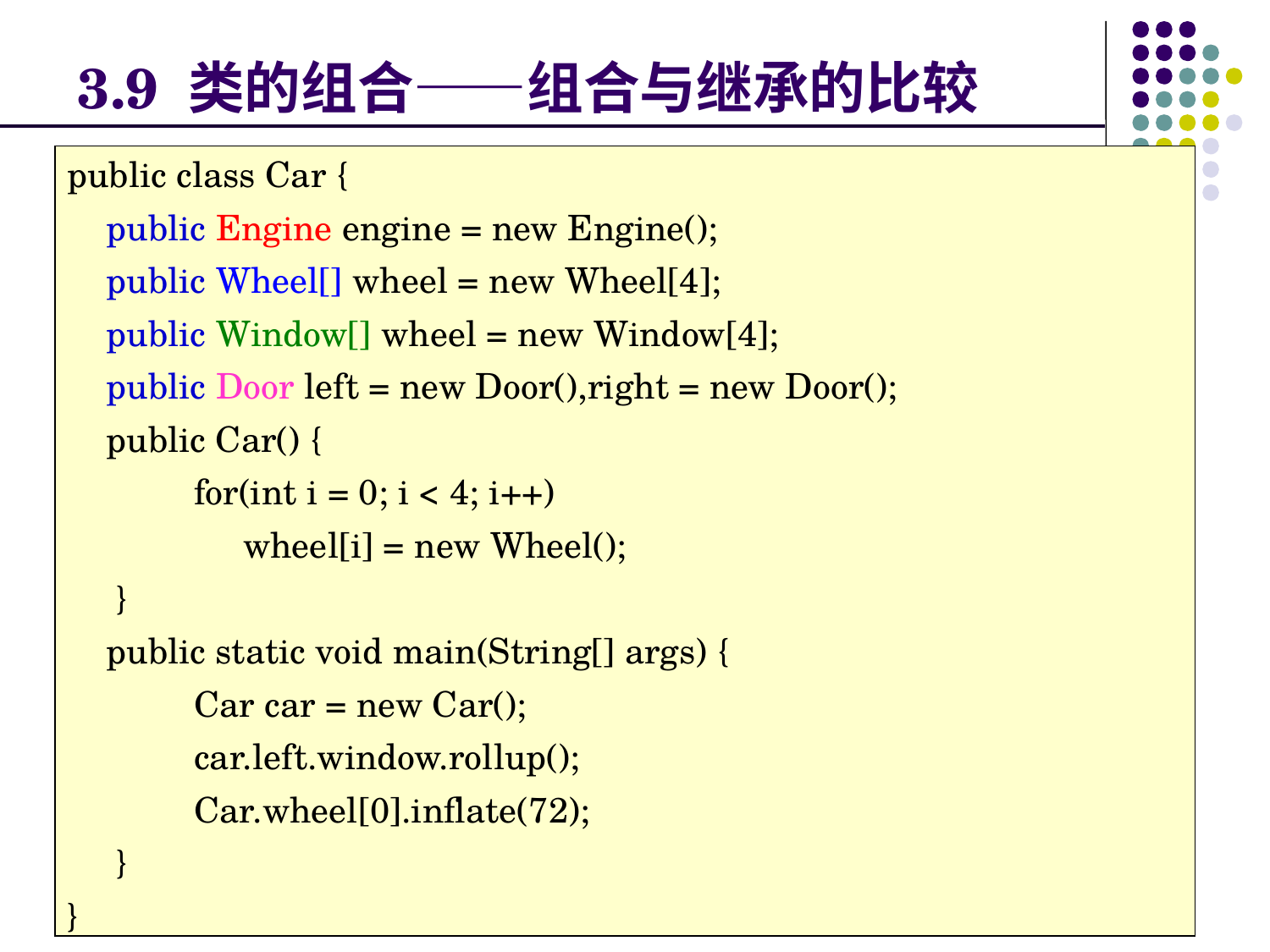

# 3.9 类的组合——组合与继承的比较
public class Car {
    public Engine engine = new Engine();
    public Wheel[] wheel = new Wheel[4];
    public Window[] wheel = new Window[4];
    public Door left = new Door(),right = new Door();
    public Car() {
	for(int i = 0; i < 4; i++)
	     wheel[i] = new Wheel();
     }
    public static void main(String[] args) {
	Car car = new Car();
	car.left.window.rollup();
	Car.wheel[0].inflate(72);
     }
}